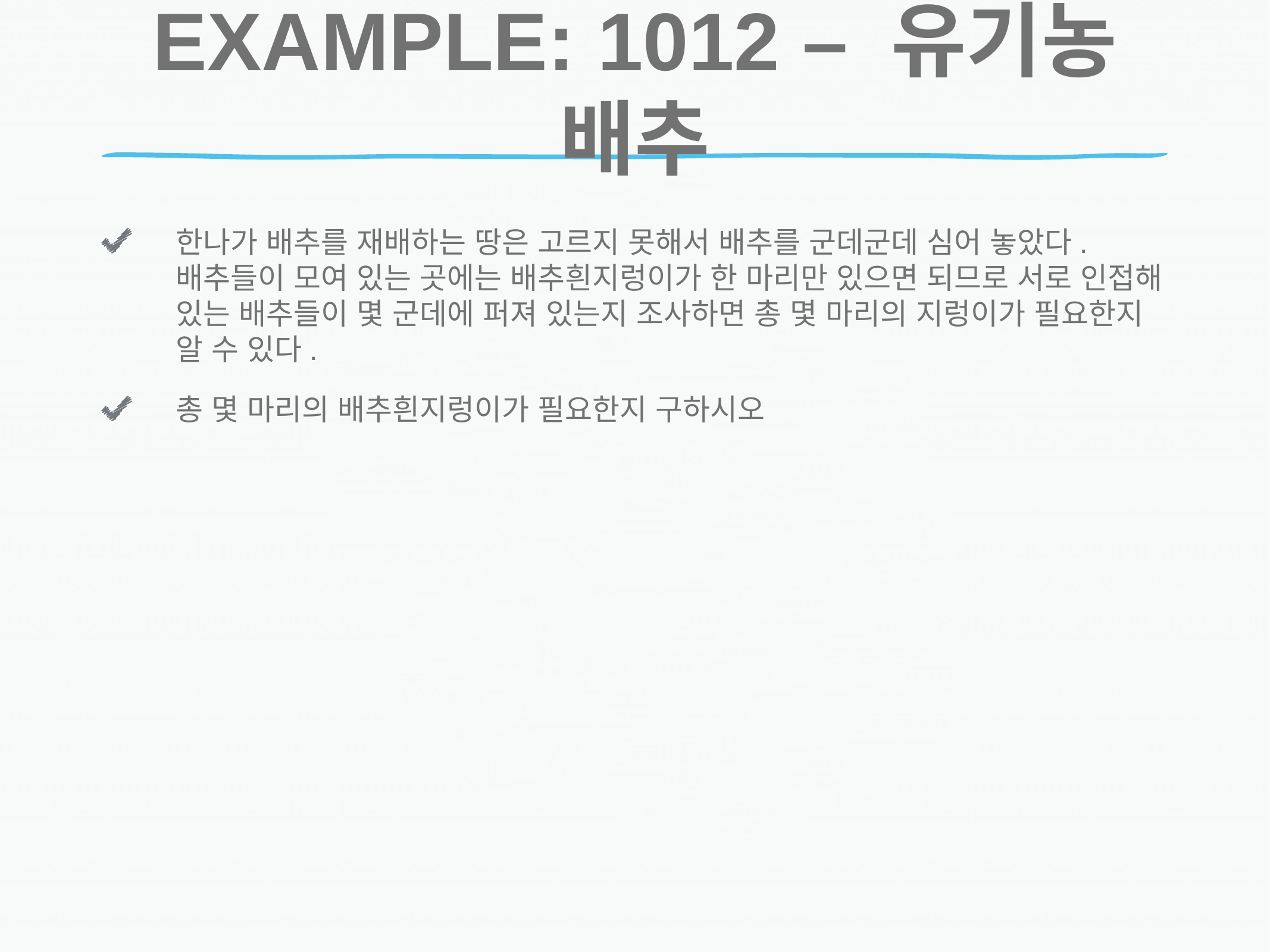

# EXAMPLE: 1012 – 유기농 배추
한나가 배추를 재배하는 땅은 고르지 못해서 배추를 군데군데 심어 놓았다. 배추들이 모여 있는 곳에는 배추흰지렁이가 한 마리만 있으면 되므로 서로 인접해 있는 배추들이 몇 군데에 퍼져 있는지 조사하면 총 몇 마리의 지렁이가 필요한지 알 수 있다.
총 몇 마리의 배추흰지렁이가 필요한지 구하시오